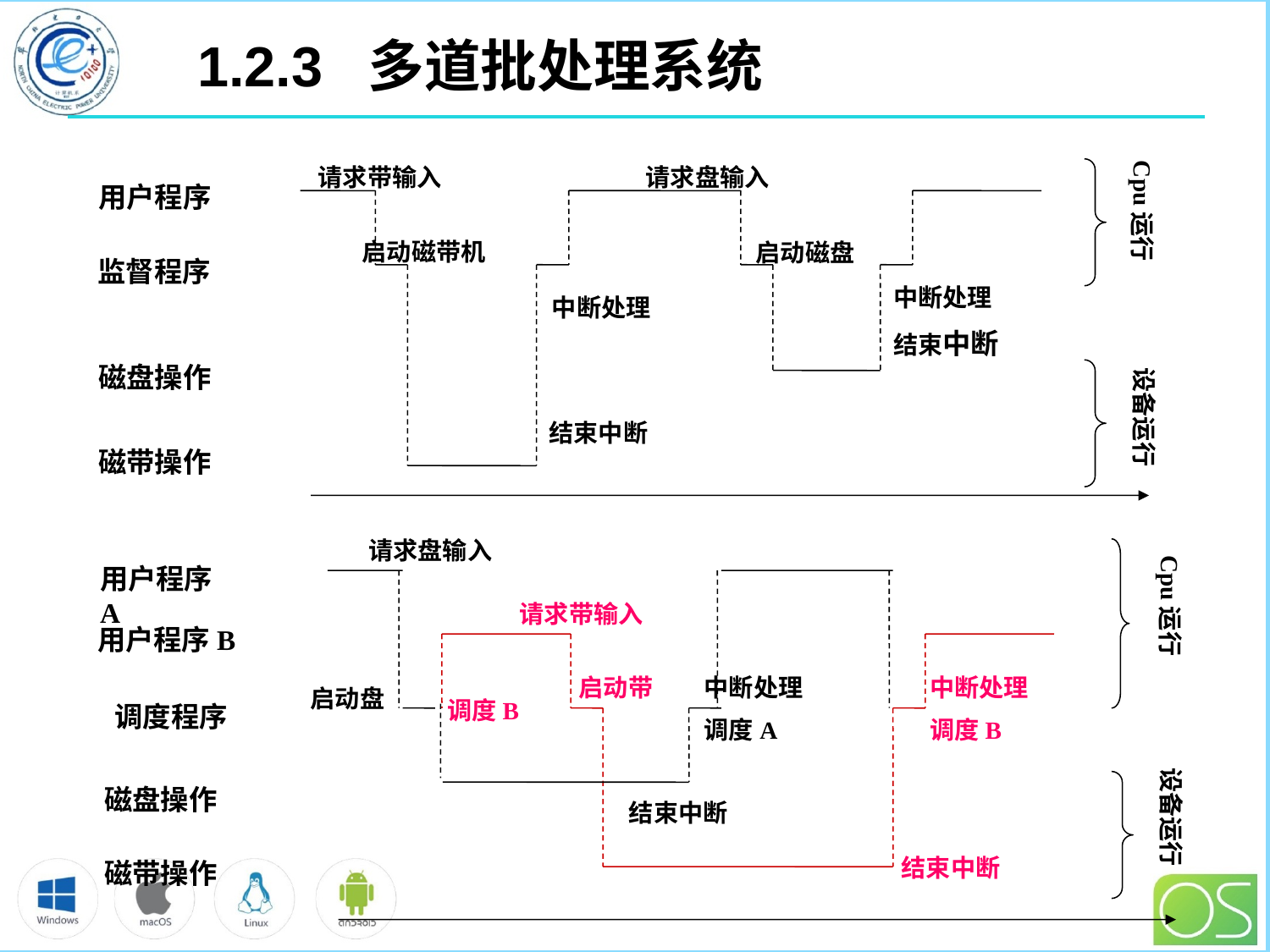

# 1.2.3  多道批处理系统
Cpu运行
请求带输入
请求盘输入

用户程序

启动磁带机
启动磁盘
监督程序

中断处理
结束中断
中断处理
磁盘操作
设备运行

结束中断
磁带操作

请求盘输入

Cpu运行
用户程序A

请求带输入
用户程序B

启动带
中断处理
调度A
中断处理
调度B
启动盘
调度B
 调度程序

设备运行

磁盘操作

结束中断
结束中断
磁带操作